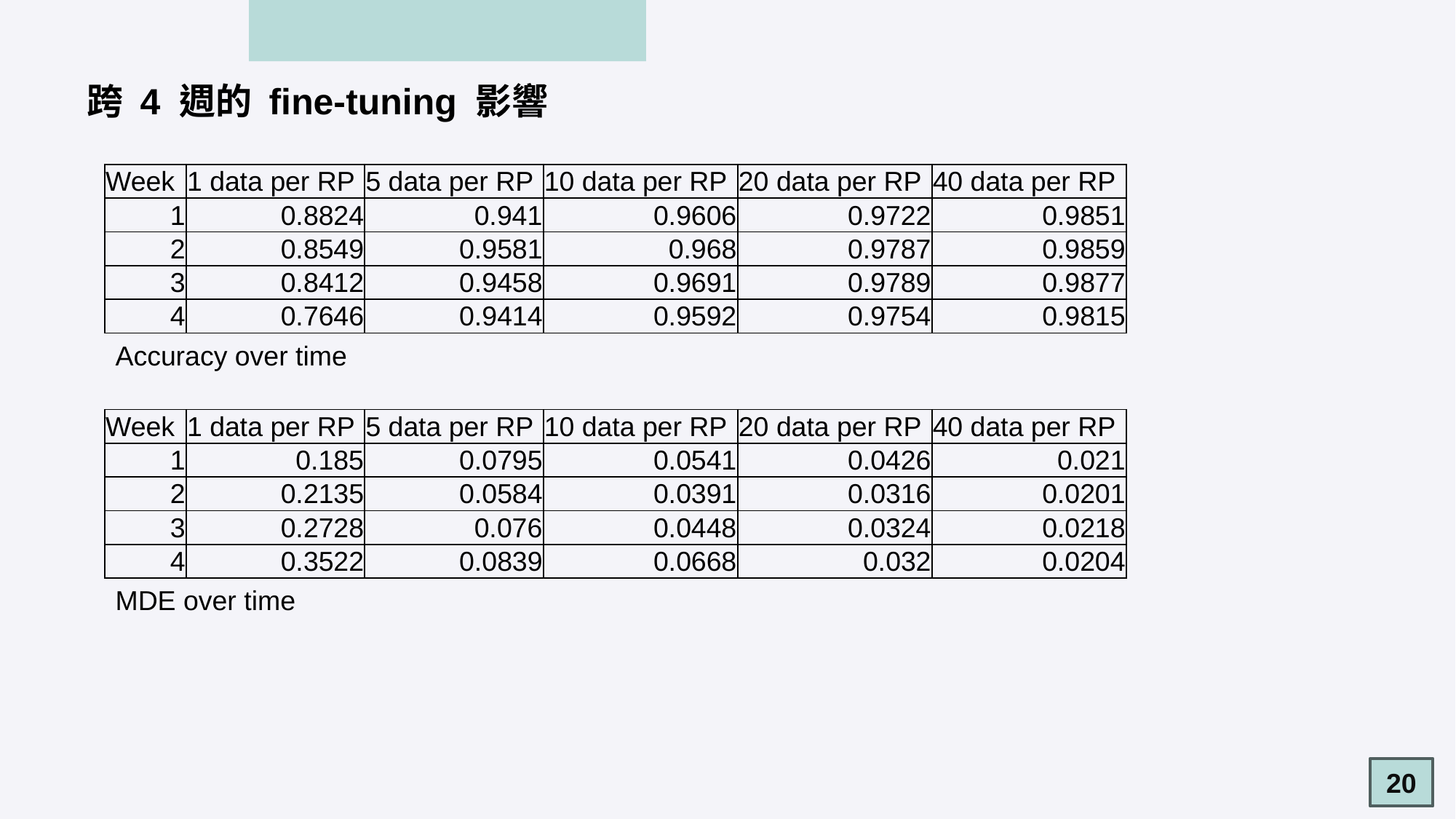

跨 4 週的 fine-tuning 影響
| Week | 1 data per RP | 5 data per RP | 10 data per RP | 20 data per RP | 40 data per RP |
| --- | --- | --- | --- | --- | --- |
| 1 | 0.8824 | 0.941 | 0.9606 | 0.9722 | 0.9851 |
| 2 | 0.8549 | 0.9581 | 0.968 | 0.9787 | 0.9859 |
| 3 | 0.8412 | 0.9458 | 0.9691 | 0.9789 | 0.9877 |
| 4 | 0.7646 | 0.9414 | 0.9592 | 0.9754 | 0.9815 |
Accuracy over time
| Week | 1 data per RP | 5 data per RP | 10 data per RP | 20 data per RP | 40 data per RP |
| --- | --- | --- | --- | --- | --- |
| 1 | 0.185 | 0.0795 | 0.0541 | 0.0426 | 0.021 |
| 2 | 0.2135 | 0.0584 | 0.0391 | 0.0316 | 0.0201 |
| 3 | 0.2728 | 0.076 | 0.0448 | 0.0324 | 0.0218 |
| 4 | 0.3522 | 0.0839 | 0.0668 | 0.032 | 0.0204 |
MDE over time
20